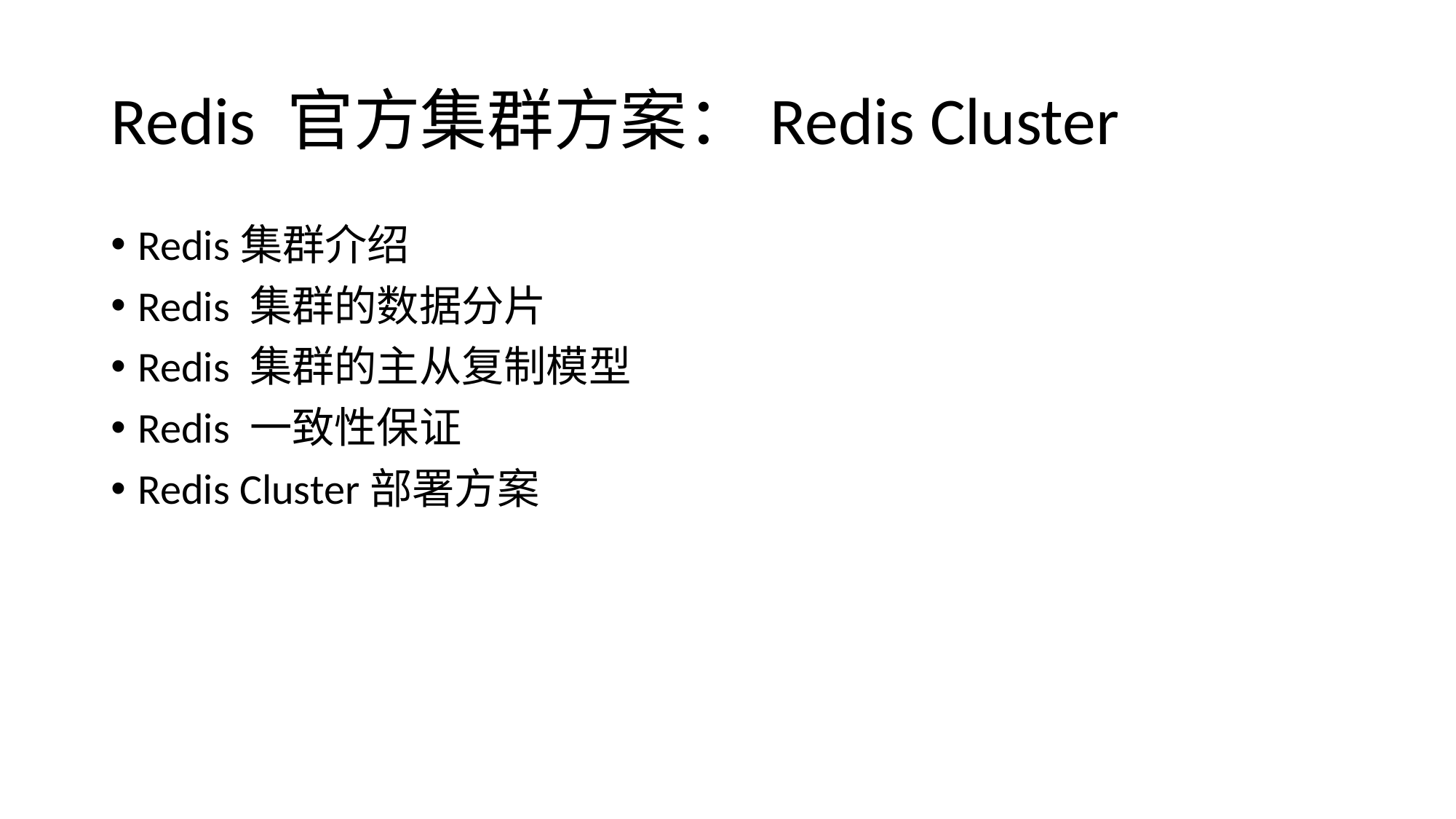

# Redis 官方集群方案：Redis Cluster
Redis集群介绍
Redis 集群的数据分片
Redis 集群的主从复制模型
Redis 一致性保证
Redis Cluster部署方案